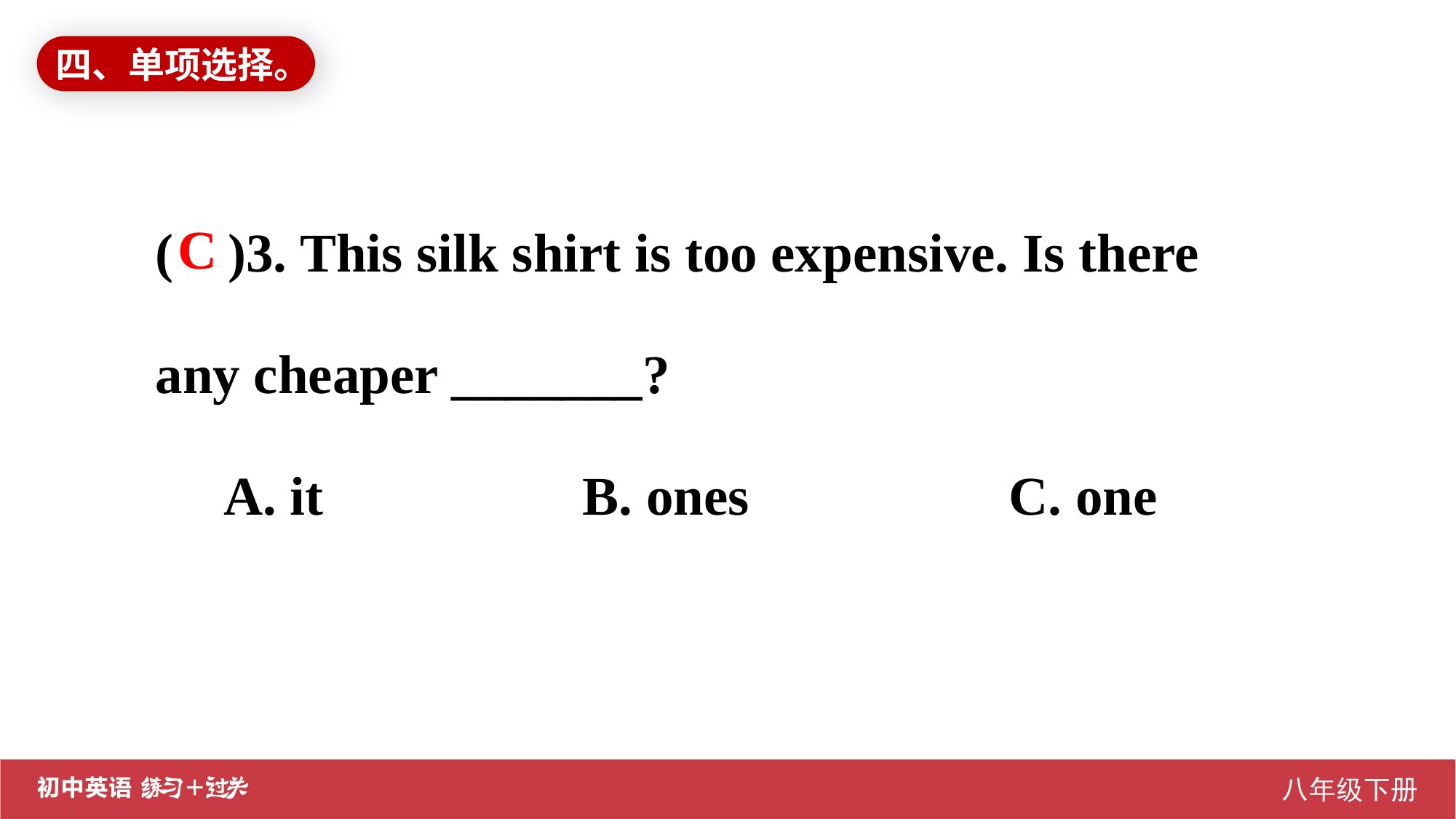

四、单项选择。
(    )3. This silk shirt is too expensive. Is there any cheaper _______?
     A. it                   B. ones                   C. one
C